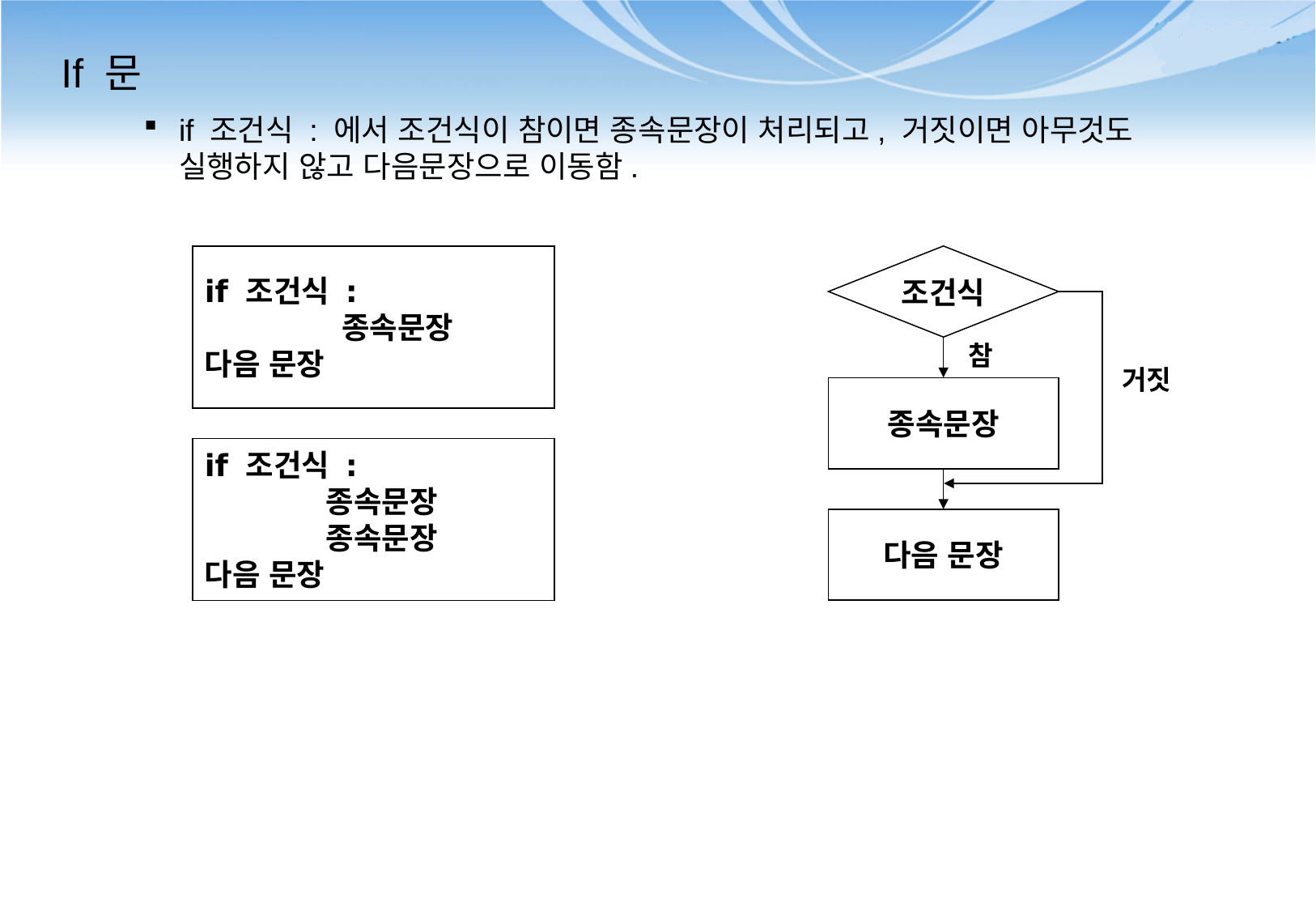

# If 문
if 조건식 : 에서 조건식이 참이면 종속문장이 처리되고, 거짓이면 아무것도 실행하지 않고 다음문장으로 이동함.
if 조건식 :
	 종속문장
다음 문장
조건식

참
거짓
종속문장
if 조건식 :
	종속문장
	종속문장
다음 문장
다음 문장